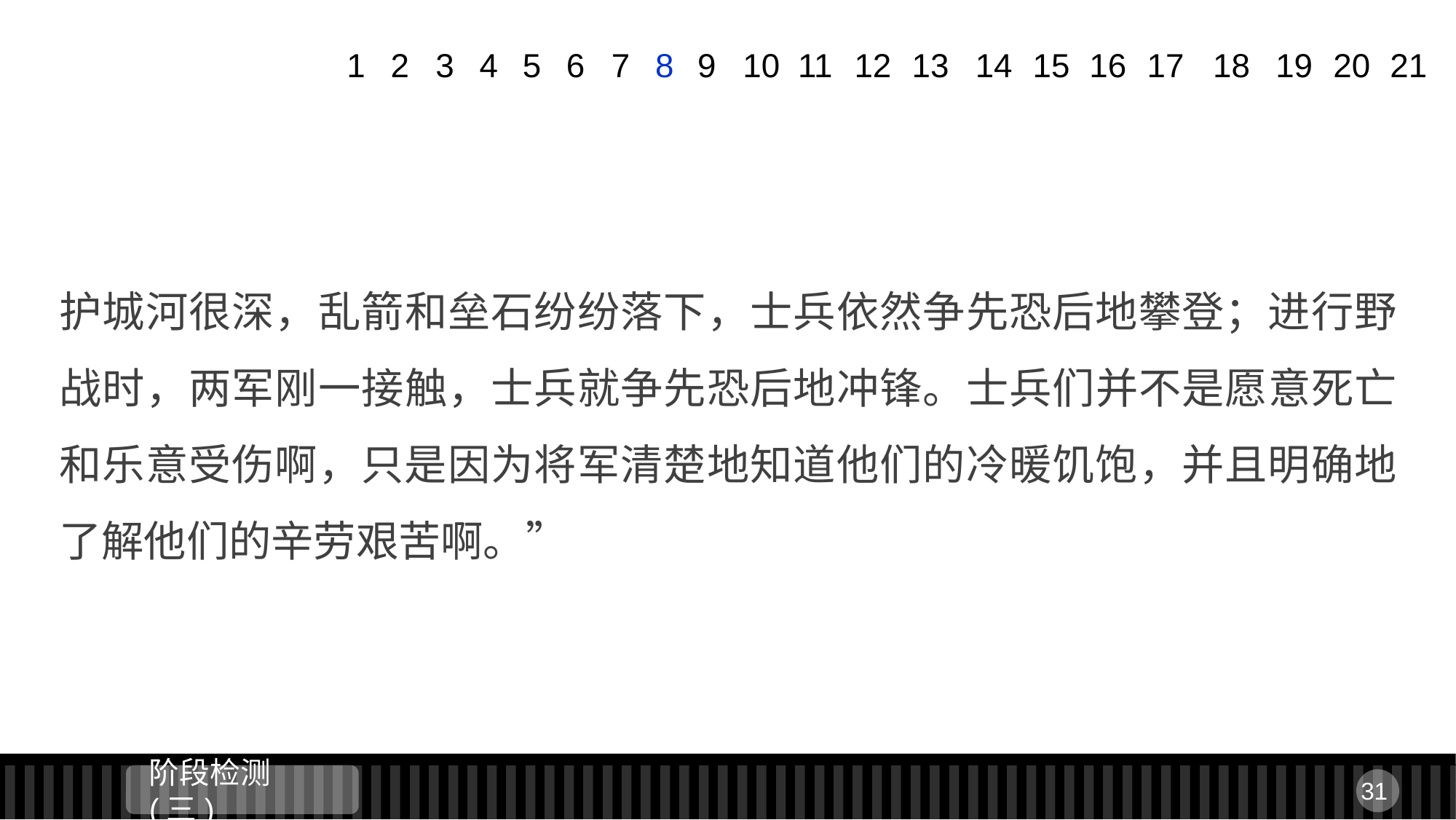

1
2
3
4
5
6
7
8
9
11
12
13
14
15
16
17
18
19
20
21
10
护城河很深，乱箭和垒石纷纷落下，士兵依然争先恐后地攀登；进行野战时，两军刚一接触，士兵就争先恐后地冲锋。士兵们并不是愿意死亡和乐意受伤啊，只是因为将军清楚地知道他们的冷暖饥饱，并且明确地了解他们的辛劳艰苦啊。”